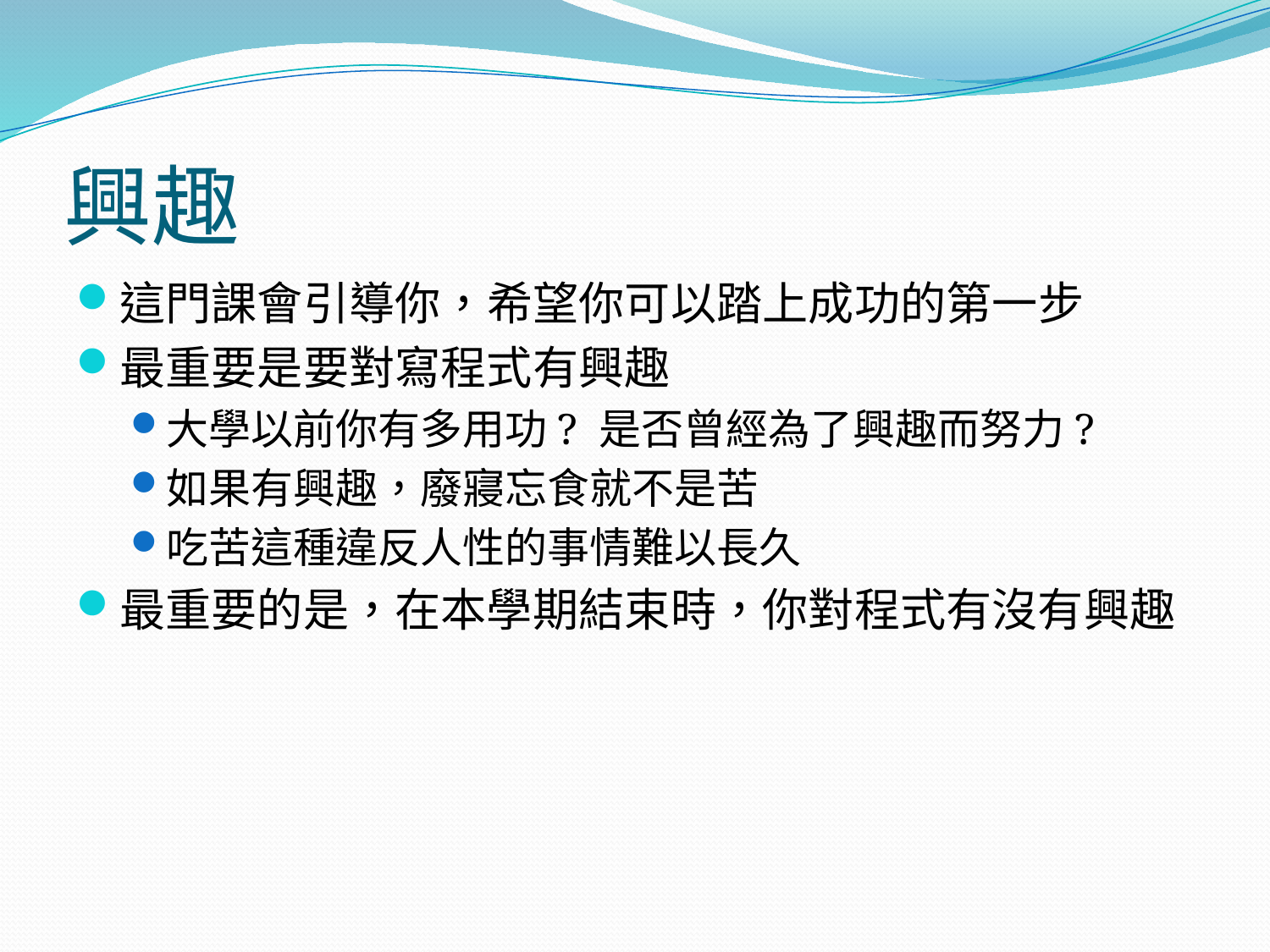

# 興趣
這門課會引導你，希望你可以踏上成功的第一步
最重要是要對寫程式有興趣
大學以前你有多用功? 是否曾經為了興趣而努力?
如果有興趣，廢寢忘食就不是苦
吃苦這種違反人性的事情難以長久
最重要的是，在本學期結束時，你對程式有沒有興趣